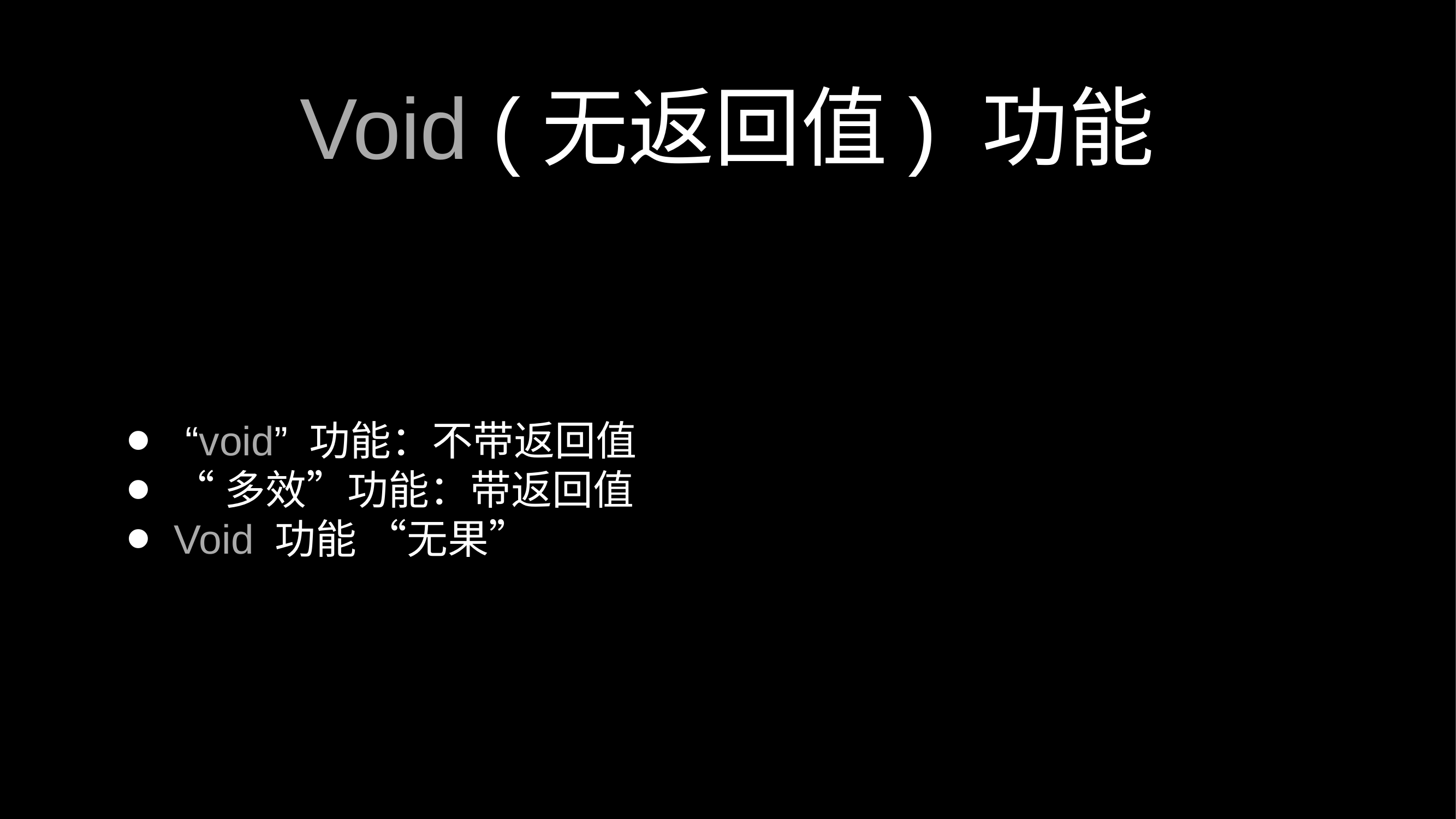

# Void (无返回值) 功能
 “void” 功能：不带返回值
“多效”功能：带返回值
Void 功能 “无果”